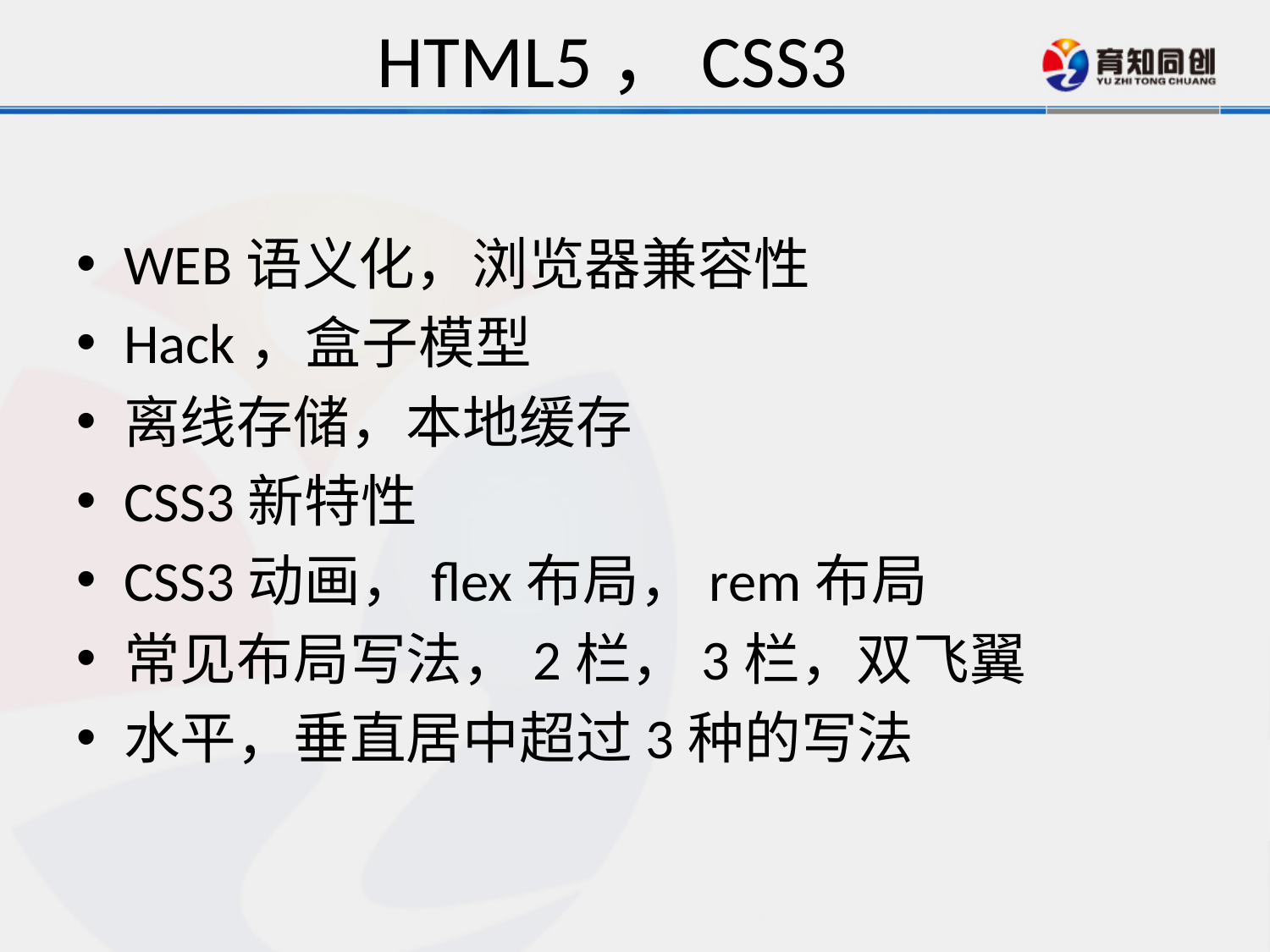

# HTML5，CSS3
WEB语义化，浏览器兼容性
Hack，盒子模型
离线存储，本地缓存
CSS3新特性
CSS3动画，flex布局，rem布局
常见布局写法，2栏，3栏，双飞翼
水平，垂直居中超过3种的写法